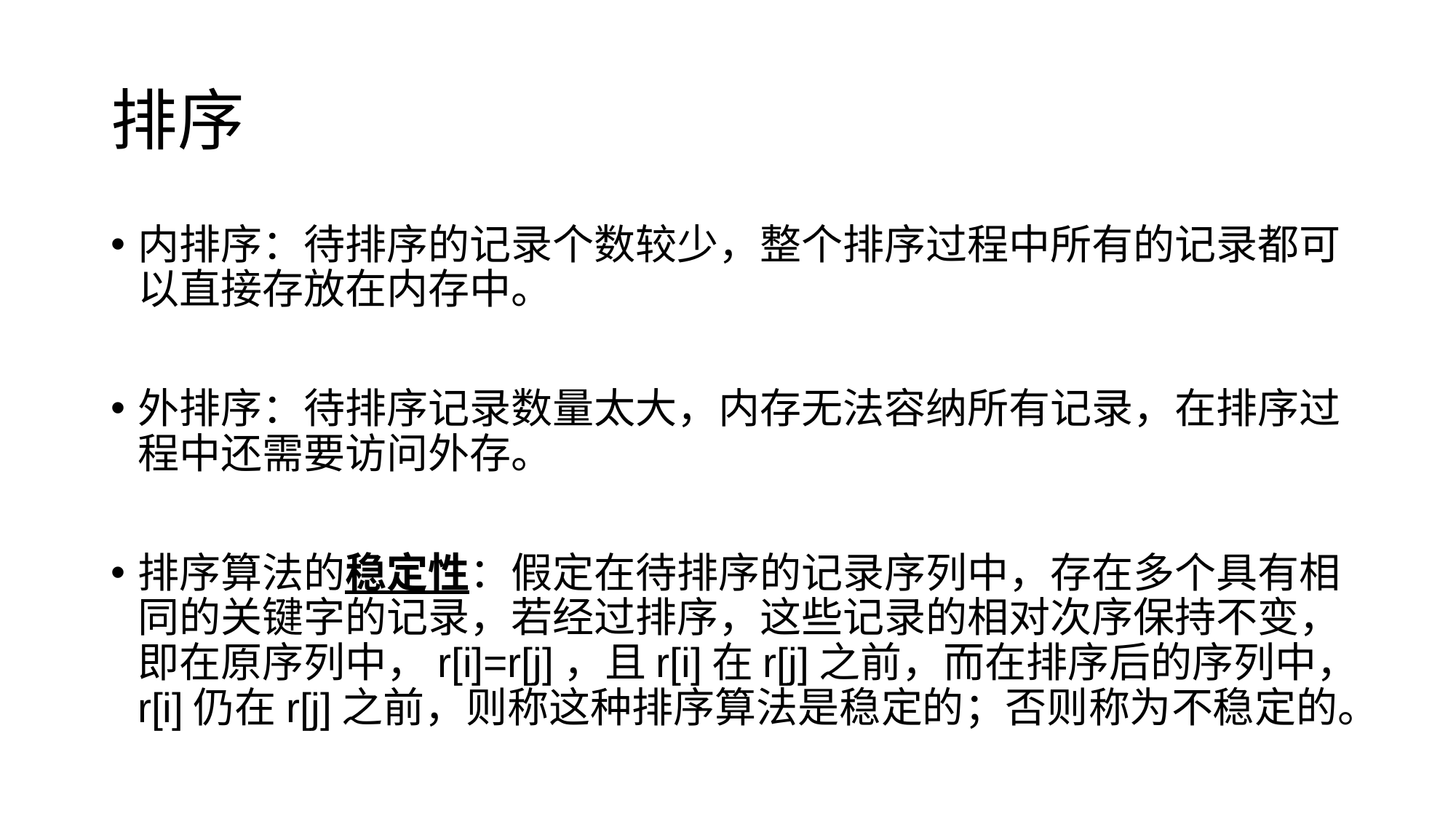

# 排序
内排序：待排序的记录个数较少，整个排序过程中所有的记录都可以直接存放在内存中。

外排序：待排序记录数量太大，内存无法容纳所有记录，在排序过程中还需要访问外存。

排序算法的稳定性：假定在待排序的记录序列中，存在多个具有相同的关键字的记录，若经过排序，这些记录的相对次序保持不变，即在原序列中，r[i]=r[j]，且r[i]在r[j]之前，而在排序后的序列中，r[i]仍在r[j]之前，则称这种排序算法是稳定的；否则称为不稳定的。